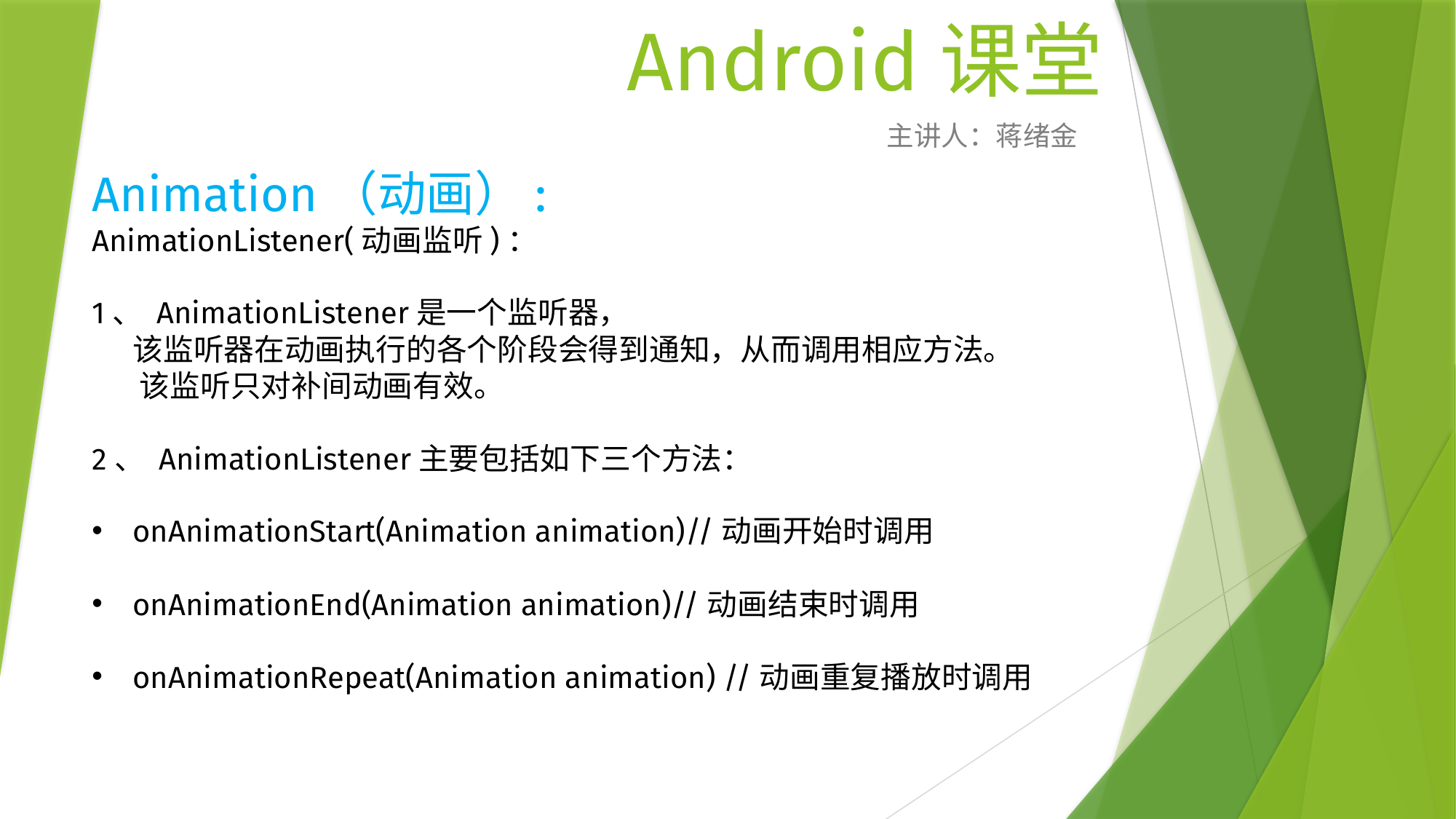

# Android课堂
主讲人：蒋绪金
Animation（动画）:
AnimationListener(动画监听)：

1、 AnimationListener是一个监听器，
     该监听器在动画执行的各个阶段会得到通知，从而调用相应方法。
      该监听只对补间动画有效。

2、 AnimationListener主要包括如下三个方法：

onAnimationStart(Animation animation)//动画开始时调用

onAnimationEnd(Animation animation)//动画结束时调用

onAnimationRepeat(Animation animation) //动画重复播放时调用